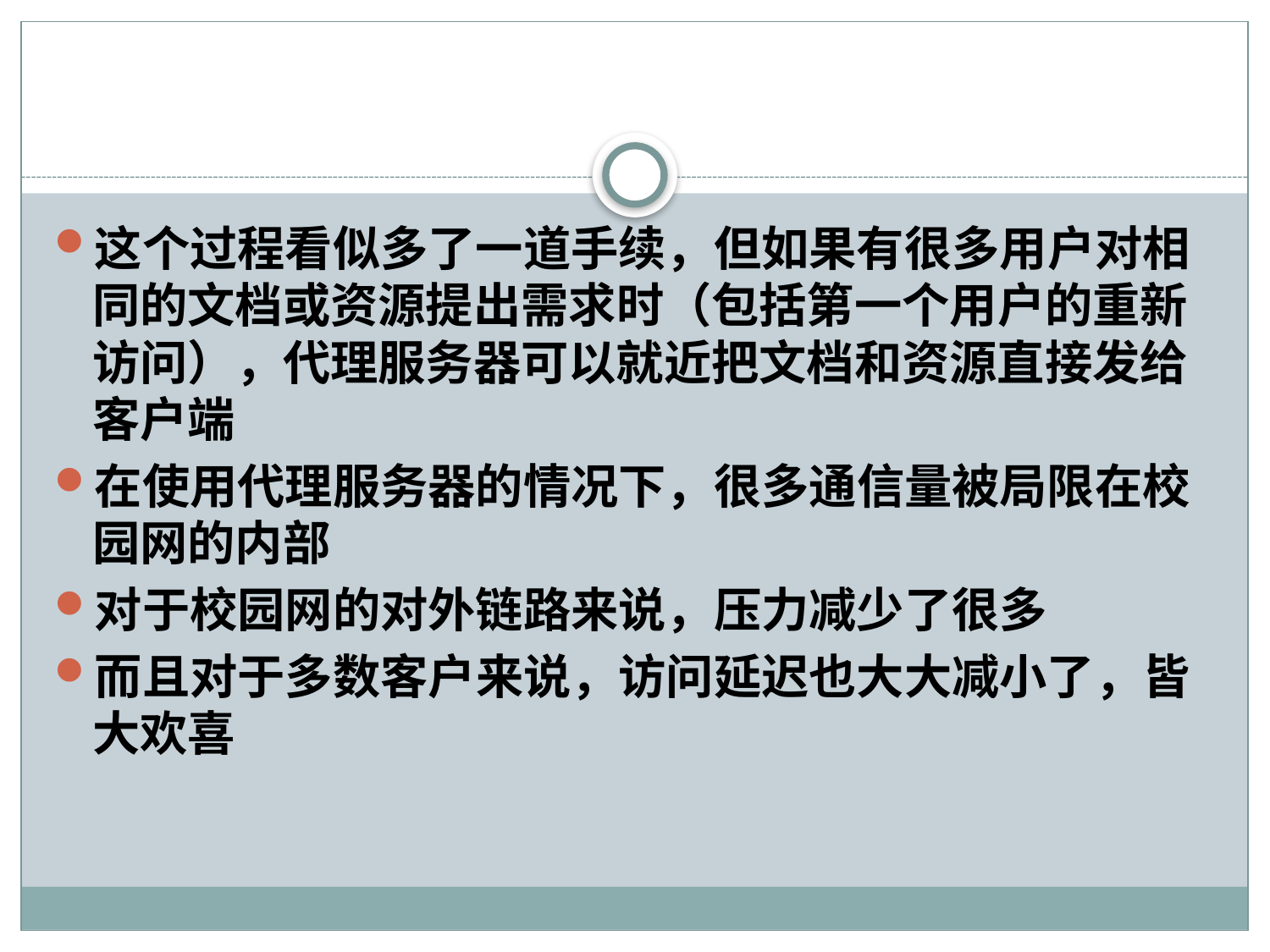

#
这个过程看似多了一道手续，但如果有很多用户对相同的文档或资源提出需求时（包括第一个用户的重新访问），代理服务器可以就近把文档和资源直接发给客户端
在使用代理服务器的情况下，很多通信量被局限在校园网的内部
对于校园网的对外链路来说，压力减少了很多
而且对于多数客户来说，访问延迟也大大减小了，皆大欢喜